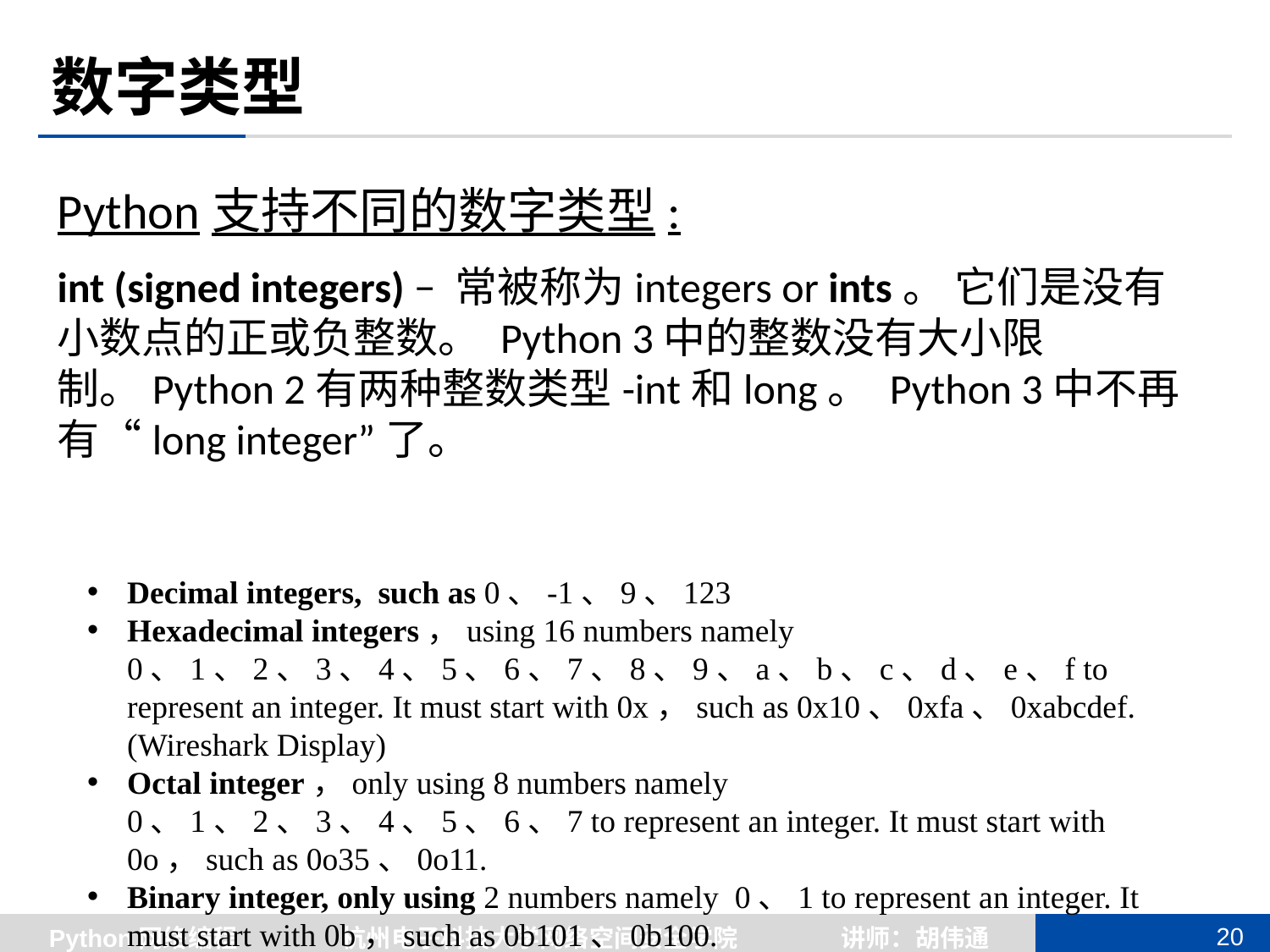

# 数字类型
Python支持不同的数字类型:
int (signed integers) − 常被称为integers or ints。 它们是没有小数点的正或负整数。 Python 3中的整数没有大小限制。Python 2有两种整数类型-int和long。 Python 3中不再有“long integer”了。
Decimal integers,  such as 0、-1、9、123
Hexadecimal integers，using 16 numbers namely 0、1、2、3、4、5、6、7、8、9、a、b、c、d、e、f to represent an integer. It must start with 0x，such as 0x10、0xfa、0xabcdef. (Wireshark Display)
Octal integer，only using 8 numbers namely 0、1、2、3、4、5、6、7 to represent an integer. It must start with 0o，such as 0o35、0o11.
Binary integer, only using 2 numbers namely  0、1 to represent an integer. It must start with 0b，such as 0b101、0b100.